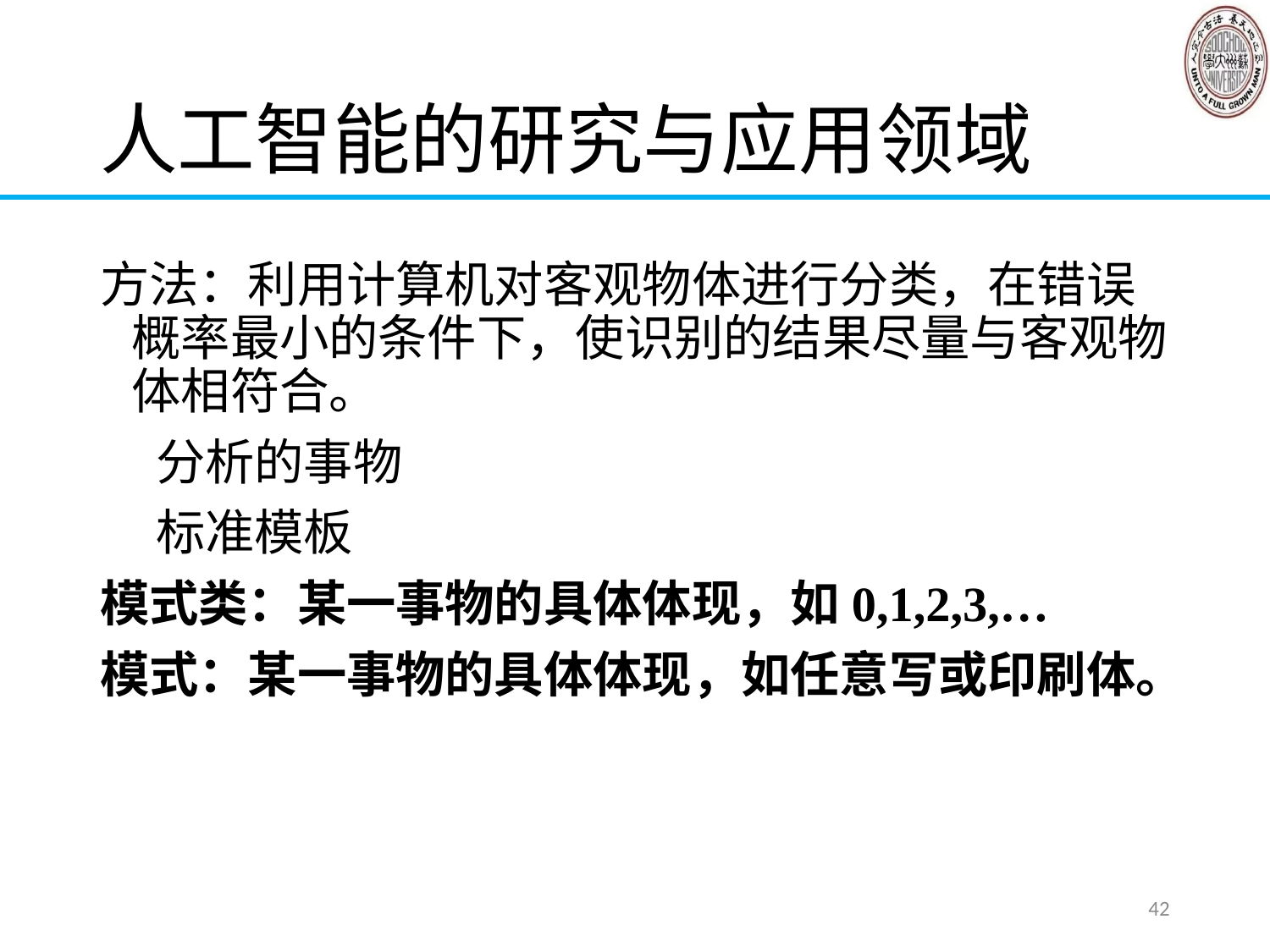

# 人工智能的研究与应用领域
方法：利用计算机对客观物体进行分类，在错误概率最小的条件下，使识别的结果尽量与客观物体相符合。
    分析的事物
    标准模板
模式类：某一事物的具体体现，如0,1,2,3,…
模式：某一事物的具体体现，如任意写或印刷体。

42